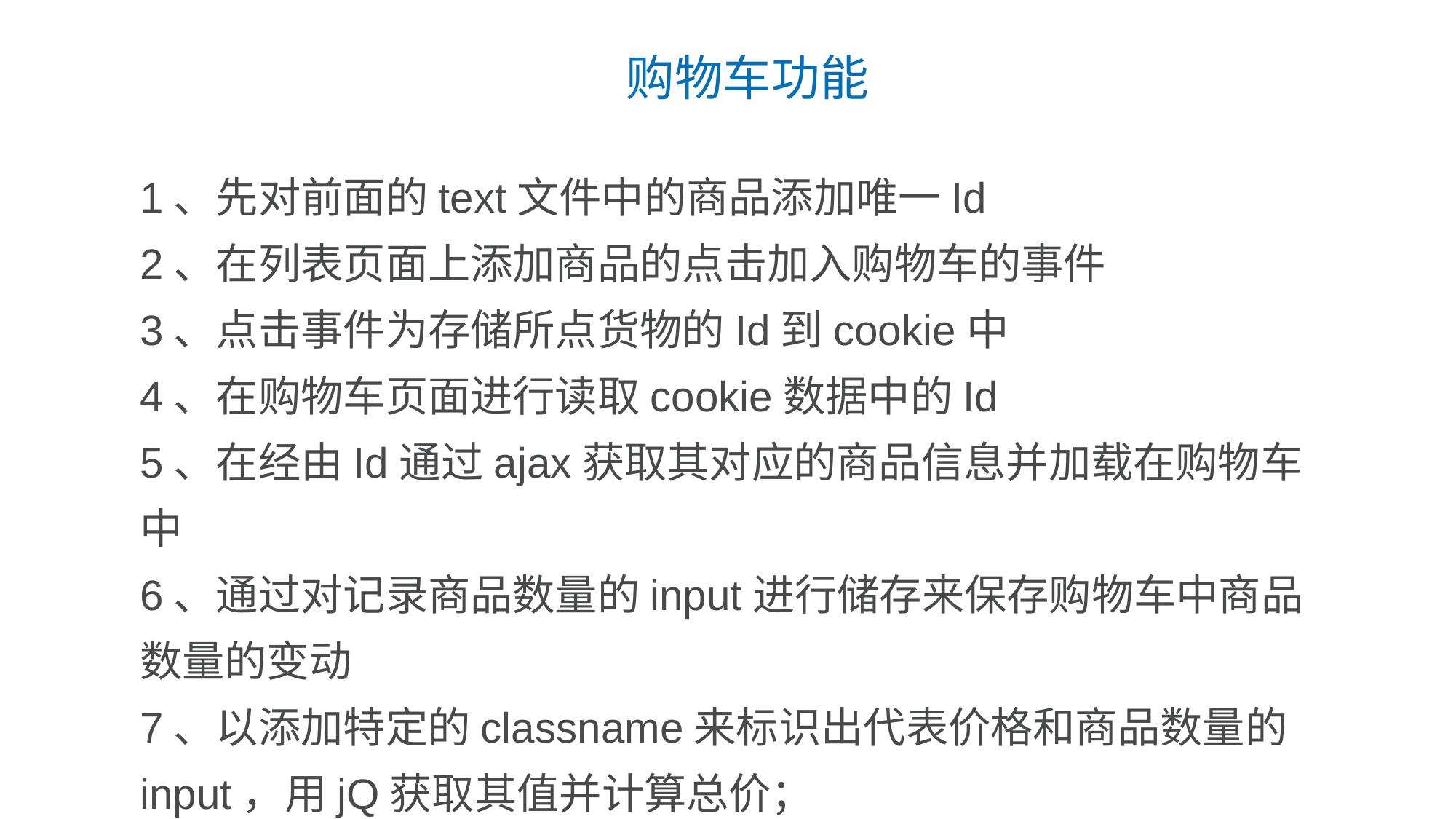

购物车功能
1、先对前面的text文件中的商品添加唯一Id
2、在列表页面上添加商品的点击加入购物车的事件
3、点击事件为存储所点货物的Id到cookie中
4、在购物车页面进行读取cookie数据中的Id
5、在经由Id通过ajax获取其对应的商品信息并加载在购物车中
6、通过对记录商品数量的input进行储存来保存购物车中商品数量的变动
7、以添加特定的classname来标识出代表价格和商品数量的input，用jQ获取其值并计算总价；